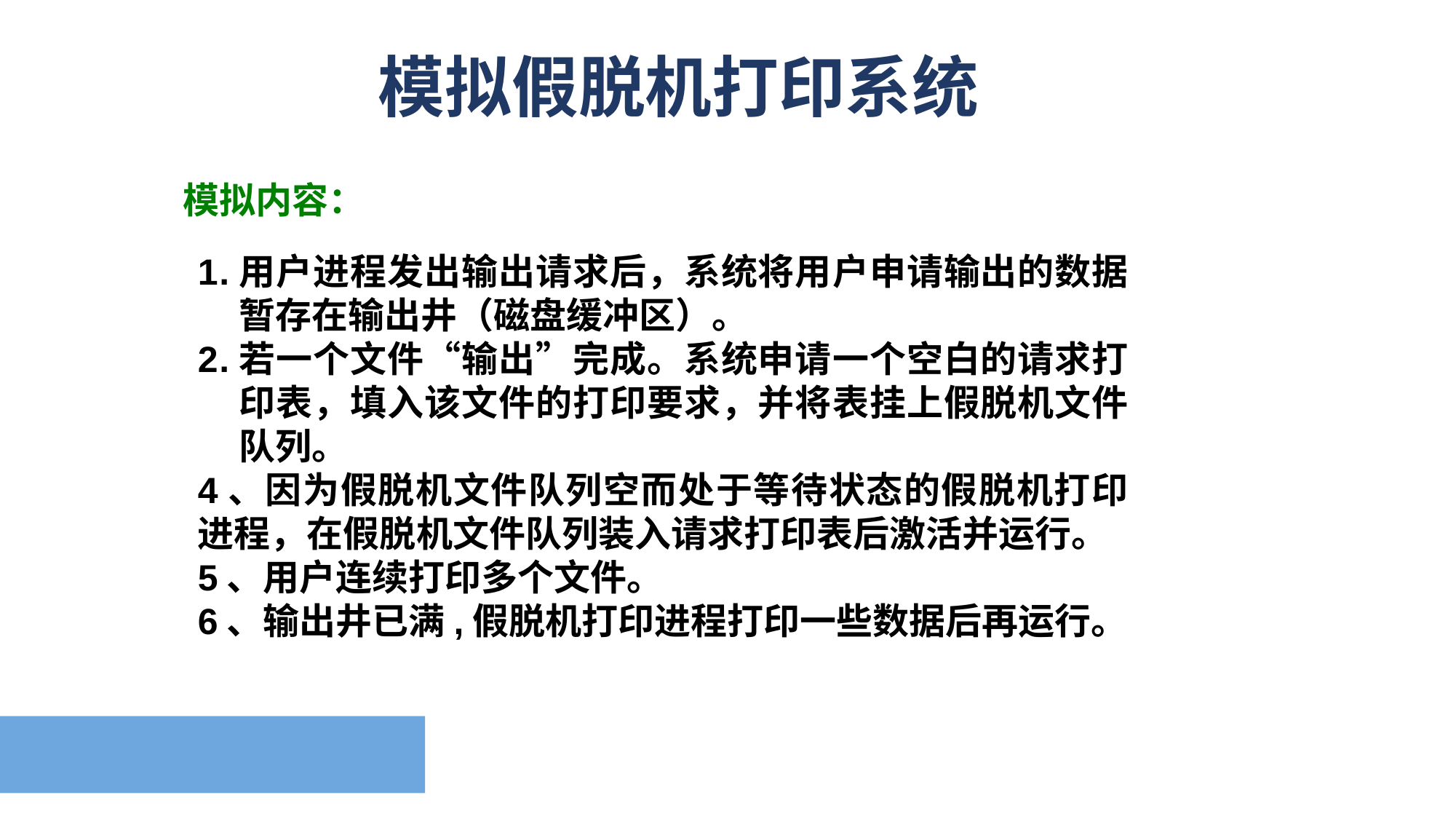

模拟假脱机打印系统
模拟内容：
e7d195523061f1c0d318120d6aeaf1b6ccceb6ba3da59c0775C5DE19DDDEBC09ED96DBD9900D9848D623ECAD1D4904B78047D0015C22C8BE97228BE8B5BFF08FE7A3AE04126DA07312A96C0F69F9BAB74C46B725AFB1A708D984D37AD95344670D96AF8C99654830F8DAEB8AF963DFE993C5D0331C1EA2F2EA108BE97C097A48A3D9250F9A4B2FBB
用户进程发出输出请求后，系统将用户申请输出的数据暂存在输出井（磁盘缓冲区）。
若一个文件“输出”完成。系统申请一个空白的请求打印表，填入该文件的打印要求，并将表挂上假脱机文件队列。
4、因为假脱机文件队列空而处于等待状态的假脱机打印进程，在假脱机文件队列装入请求打印表后激活并运行。
5、用户连续打印多个文件。
6、输出井已满,假脱机打印进程打印一些数据后再运行。